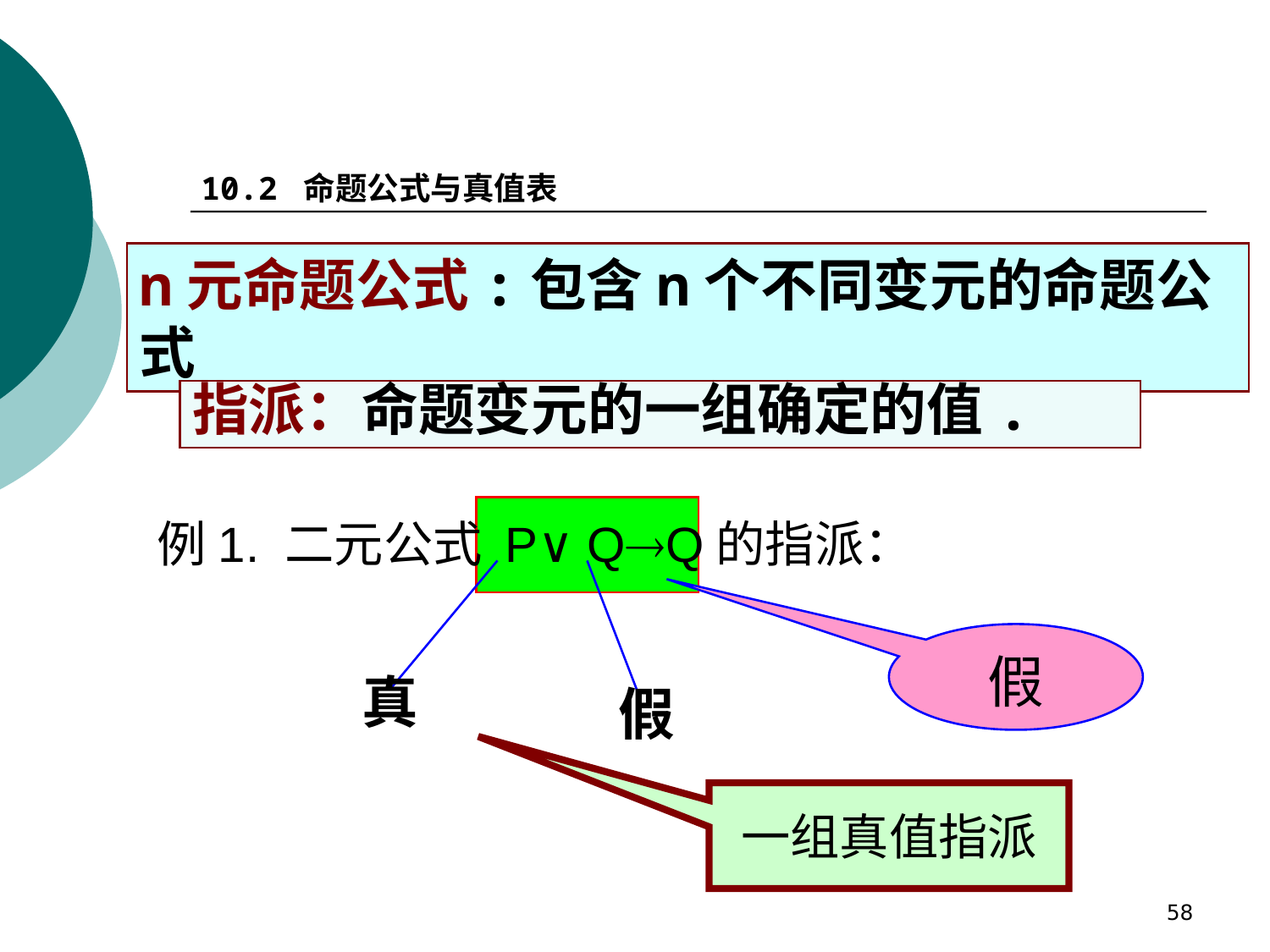

10.2 命题公式与真值表
n元命题公式:包含n个不同变元的命题公式
指派：命题变元的一组确定的值.

例1. 二元公式 P∨Q→Q的指派：

真

假
假
一组真值指派
58